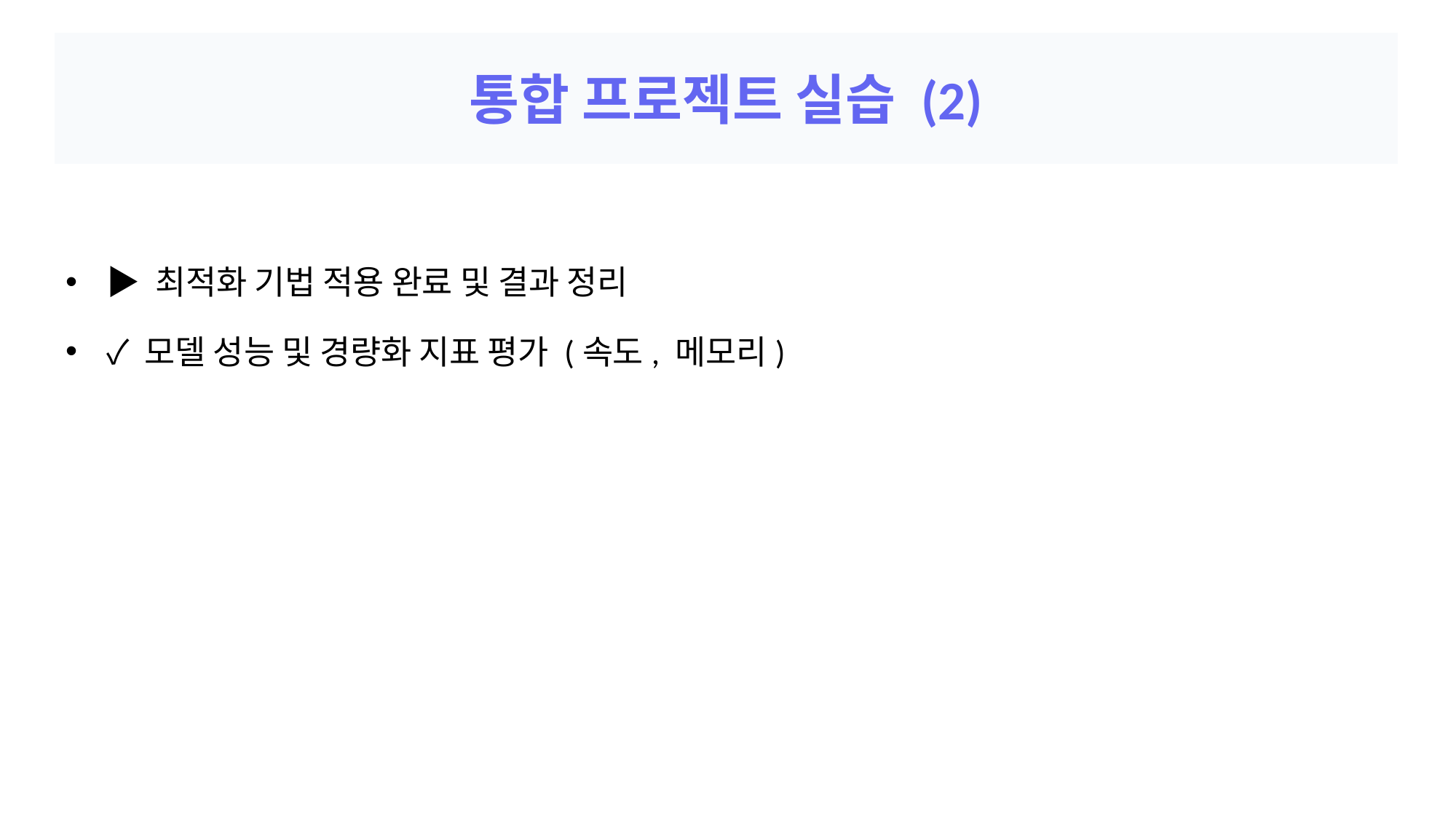

# 통합 프로젝트 실습 (2)

▶ 최적화 기법 적용 완료 및 결과 정리
✓ 모델 성능 및 경량화 지표 평가 (속도, 메모리)